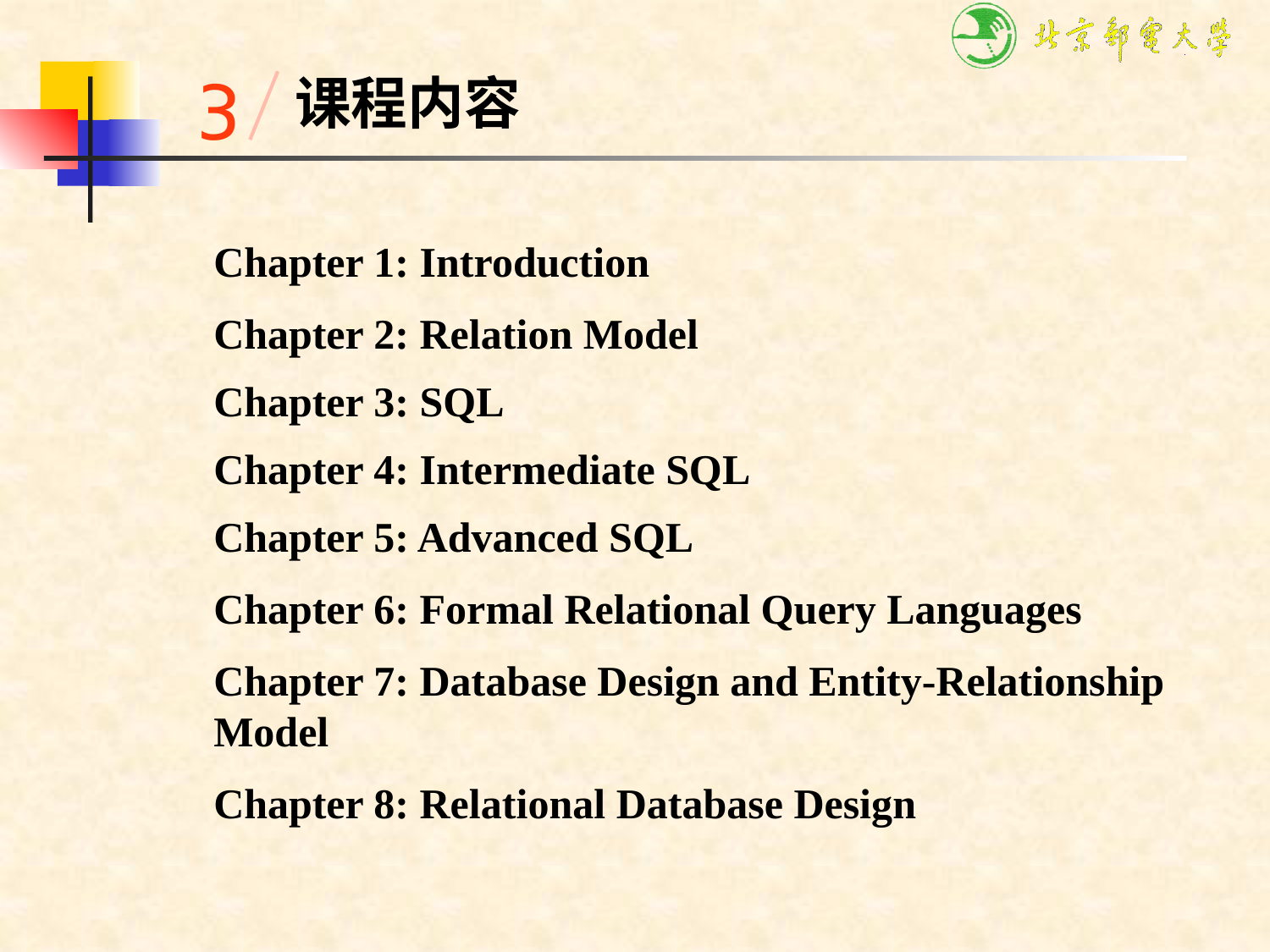

3
课程内容
Chapter 1: Introduction
Chapter 2: Relation Model
Chapter 3: SQL
Chapter 4: Intermediate SQL
Chapter 5: Advanced SQL
Chapter 6: Formal Relational Query Languages
Chapter 7: Database Design and Entity-Relationship Model
Chapter 8: Relational Database Design
6